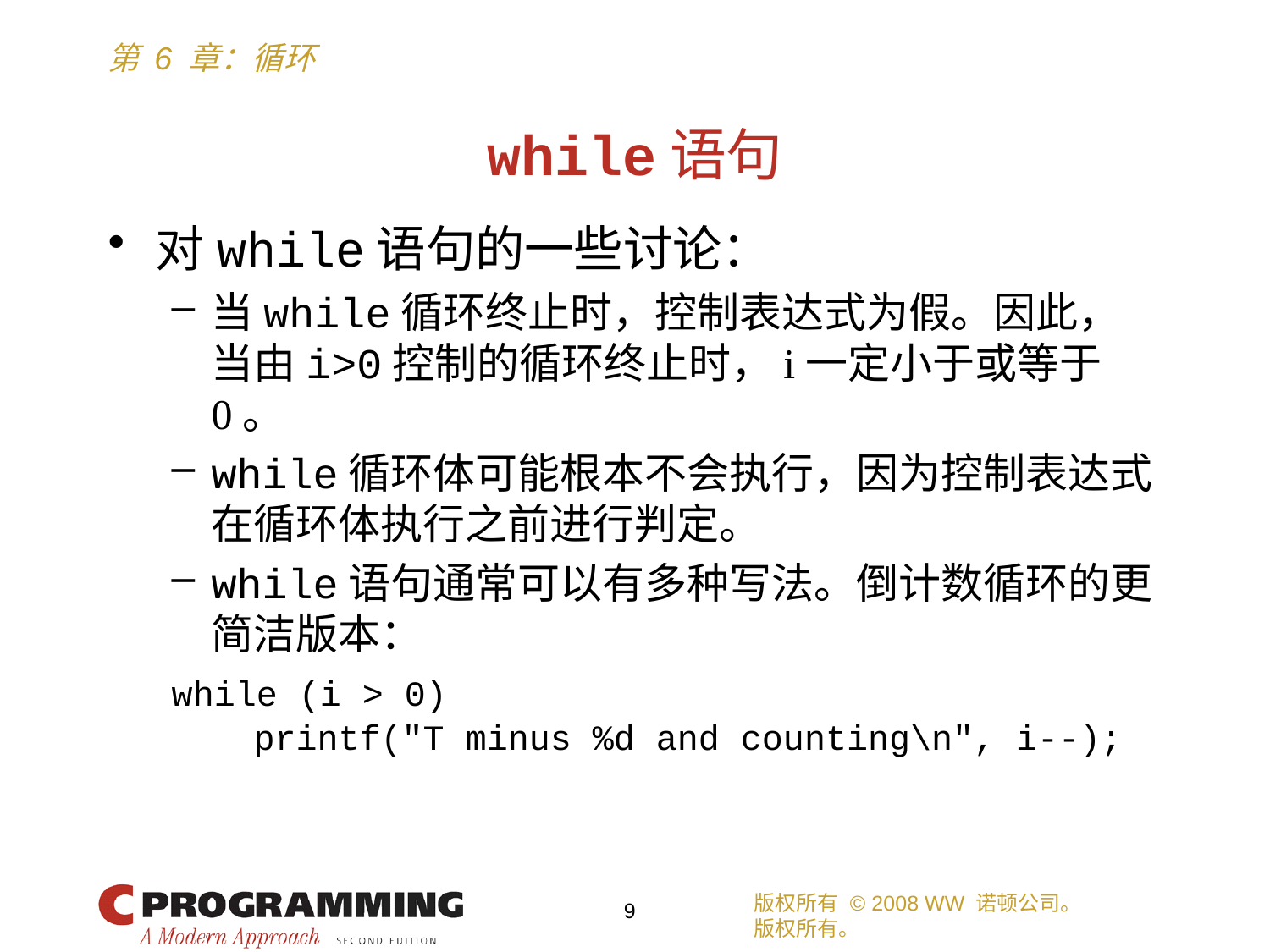

# while语句
对while语句的一些讨论：
当while循环终止时，控制表达式为假。因此，当由i>0控制的循环终止时，i一定小于或等于 0。
while循环体可能根本不会执行，因为控制表达式在循环体执行之前进行判定。
while语句通常可以有多种写法。倒计数循环的更简洁版本：
while (i > 0)
	  printf("T minus %d and counting\n", i--);
版权所有 © 2008 WW 诺顿公司。
版权所有。
9